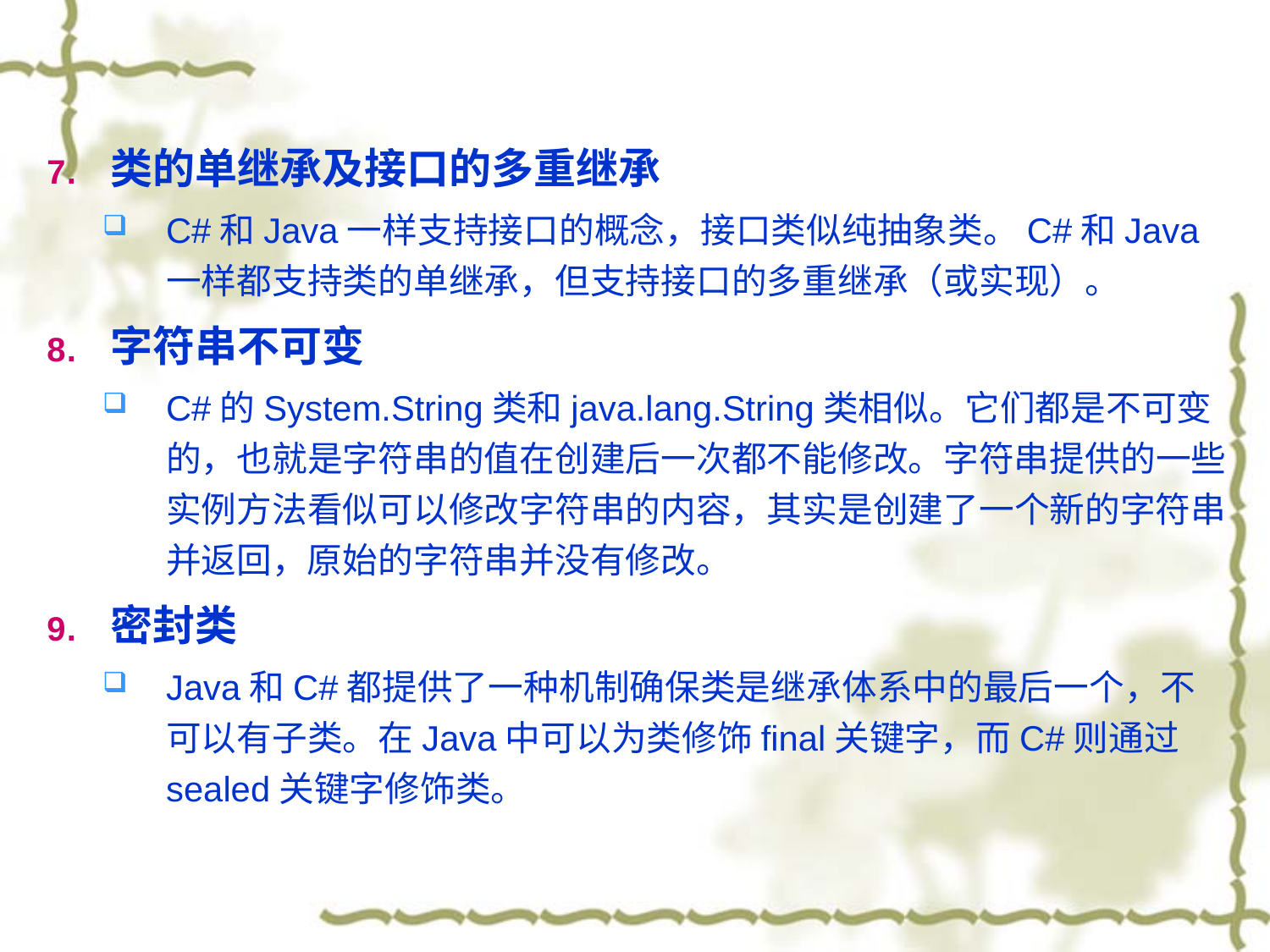

类的单继承及接口的多重继承
C#和Java一样支持接口的概念，接口类似纯抽象类。C#和Java一样都支持类的单继承，但支持接口的多重继承（或实现）。
字符串不可变
C#的System.String类和java.lang.String类相似。它们都是不可变的，也就是字符串的值在创建后一次都不能修改。字符串提供的一些实例方法看似可以修改字符串的内容，其实是创建了一个新的字符串并返回，原始的字符串并没有修改。
密封类
Java和C#都提供了一种机制确保类是继承体系中的最后一个，不可以有子类。在Java中可以为类修饰final关键字，而C#则通过sealed关键字修饰类。